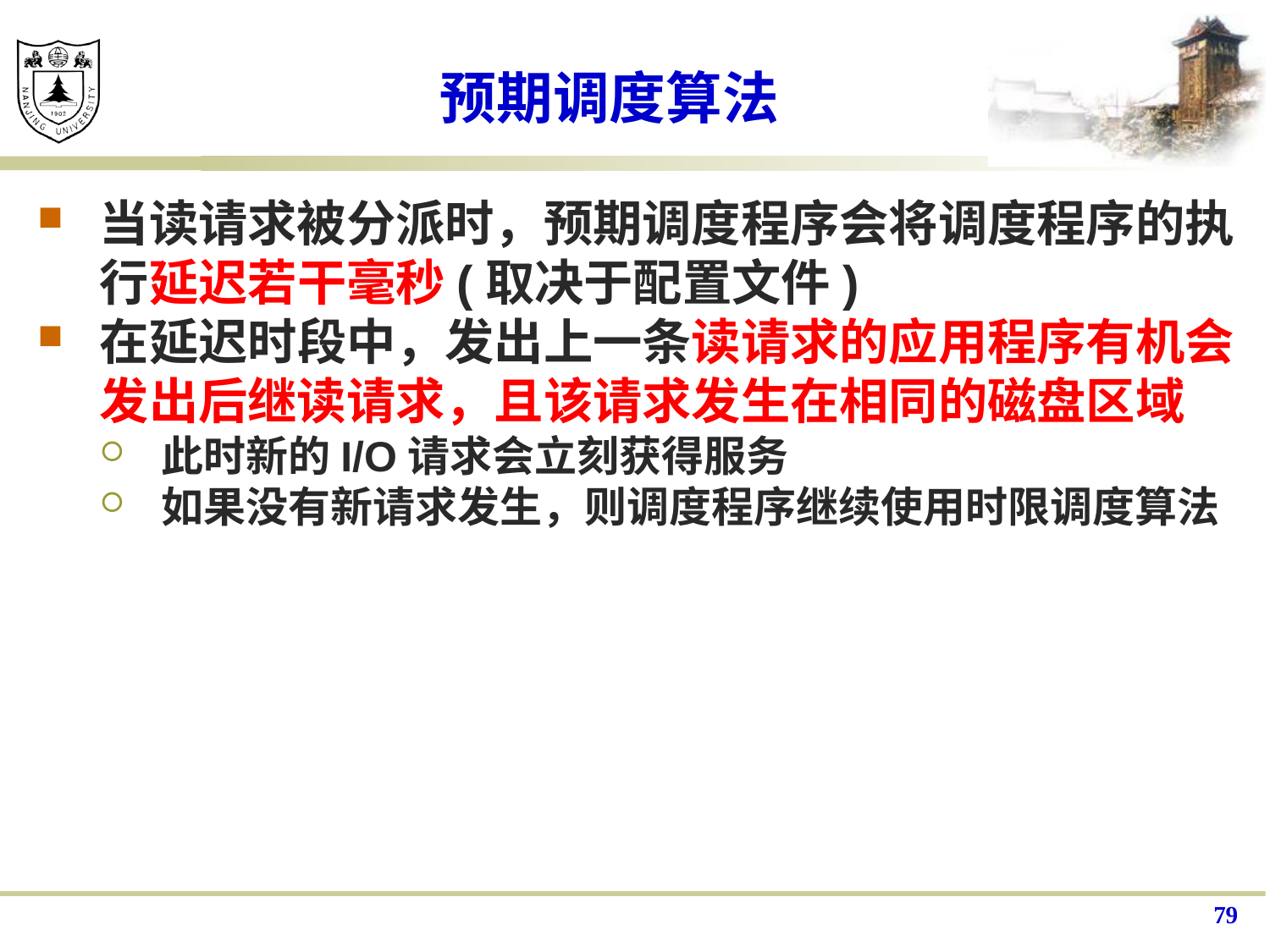

# 预期调度算法
当读请求被分派时，预期调度程序会将调度程序的执行延迟若干毫秒(取决于配置文件)
在延迟时段中，发出上一条读请求的应用程序有机会发出后继读请求，且该请求发生在相同的磁盘区域
此时新的I/O请求会立刻获得服务
如果没有新请求发生，则调度程序继续使用时限调度算法

79